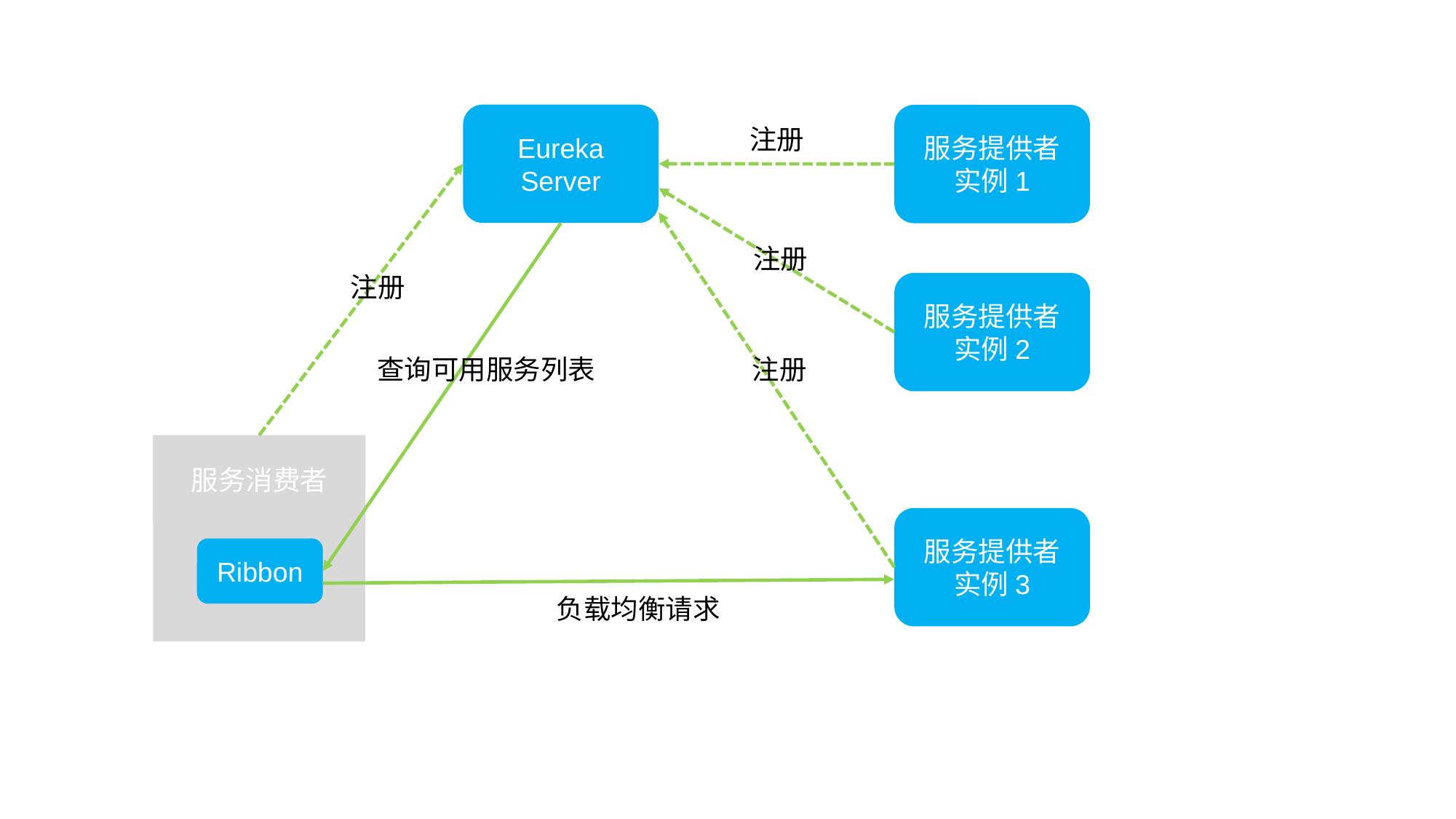

Eureka Server
服务提供者
实例1
注册
注册
注册
服务提供者
实例2
注册
查询可用服务列表

服务消费者
服务提供者
实例3
Ribbon
负载均衡请求